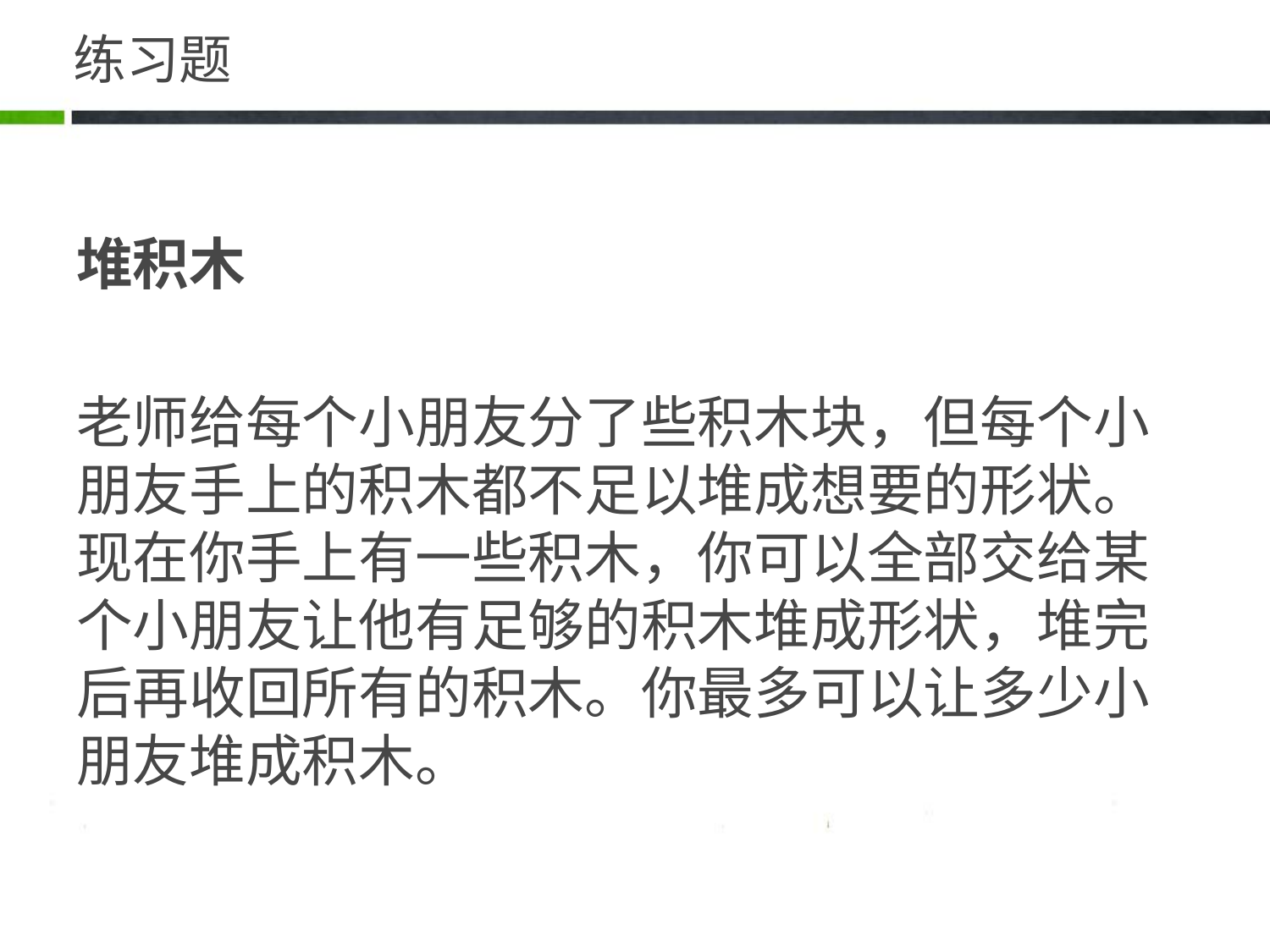

# 练习题
堆积木

老师给每个小朋友分了些积木块，但每个小朋友手上的积木都不足以堆成想要的形状。现在你手上有一些积木，你可以全部交给某个小朋友让他有足够的积木堆成形状，堆完后再收回所有的积木。你最多可以让多少小朋友堆成积木。